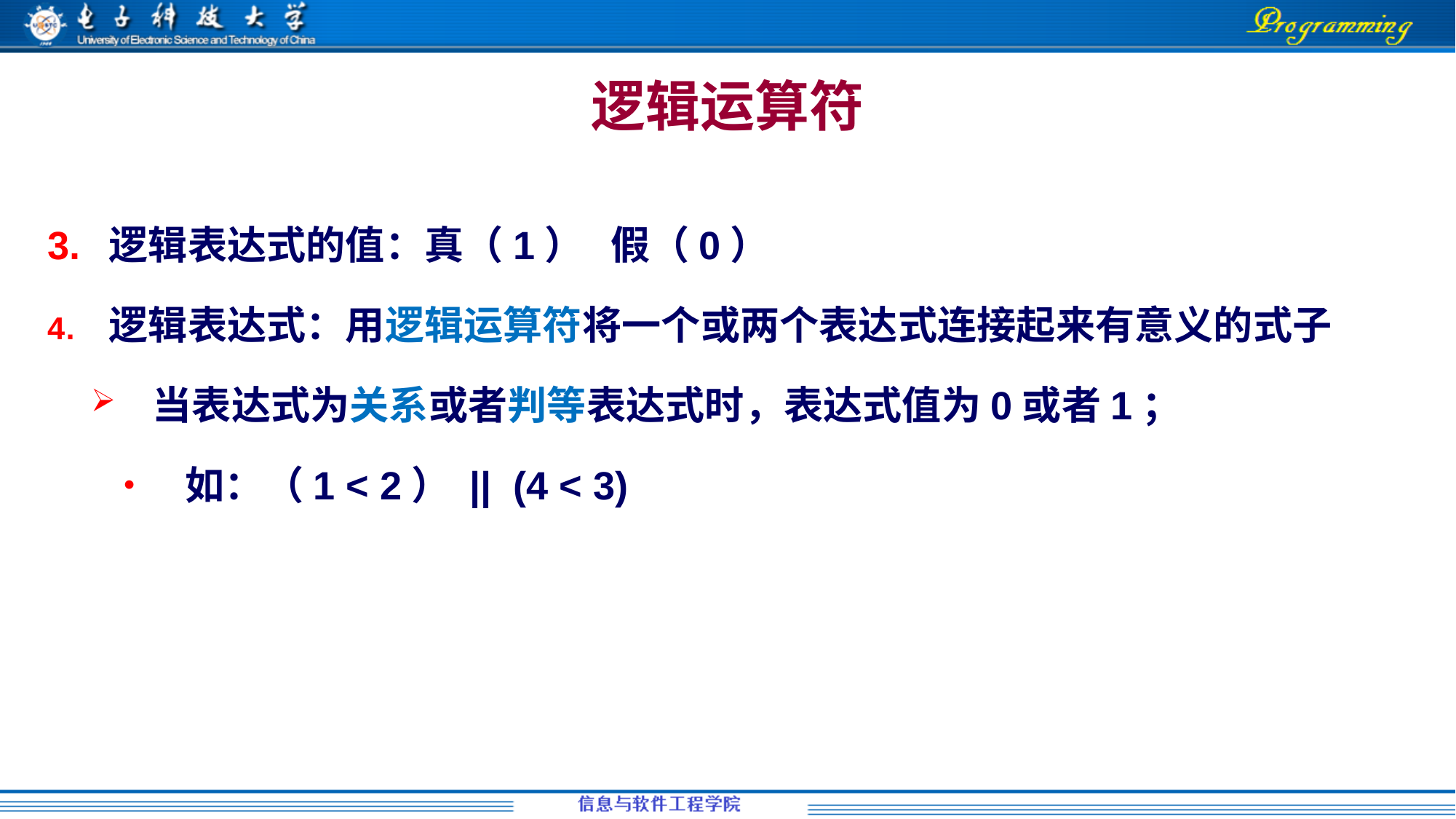

# 逻辑运算符
3.	逻辑表达式的值：真（1）   假（0）
逻辑表达式：用逻辑运算符将一个或两个表达式连接起来有意义的式子
当表达式为关系或者判等表达式时，表达式值为0或者1；
如：（1 < 2） ||  (4 < 3)